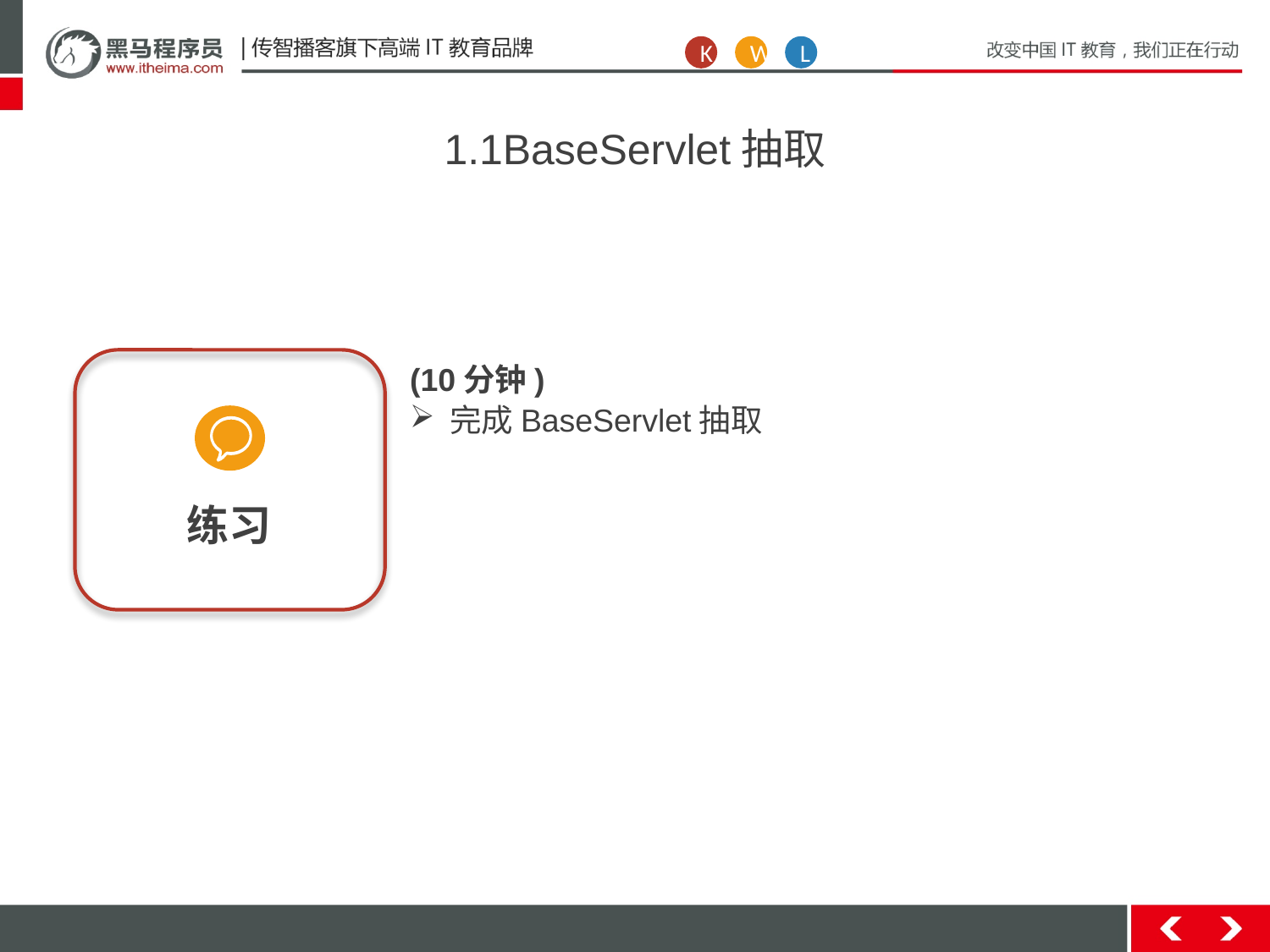

K
W
L
1.1BaseServlet抽取

练习
(10分钟)
完成BaseServlet抽取